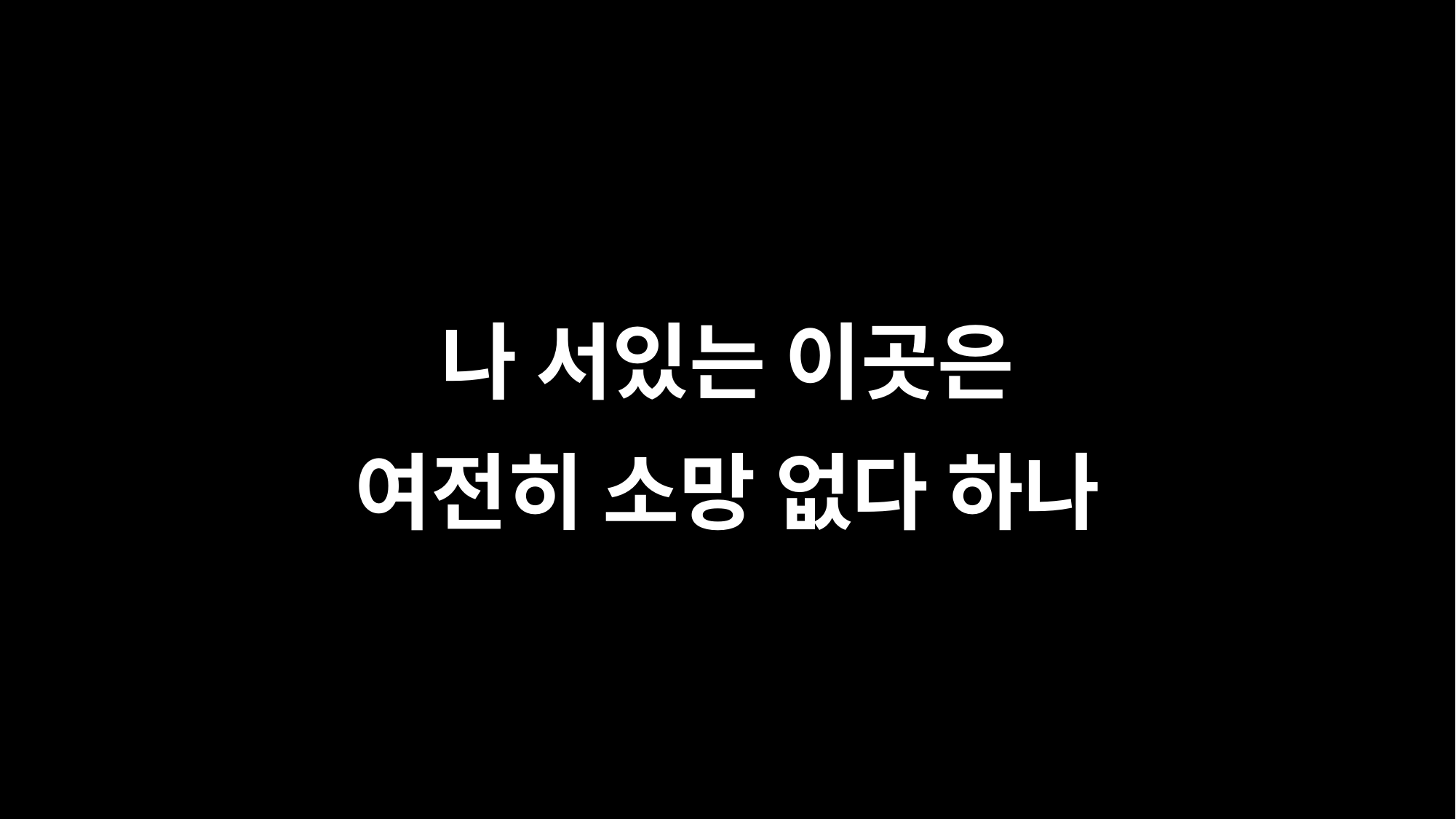

나 서있는 이곳은
여전히 소망 없다 하나